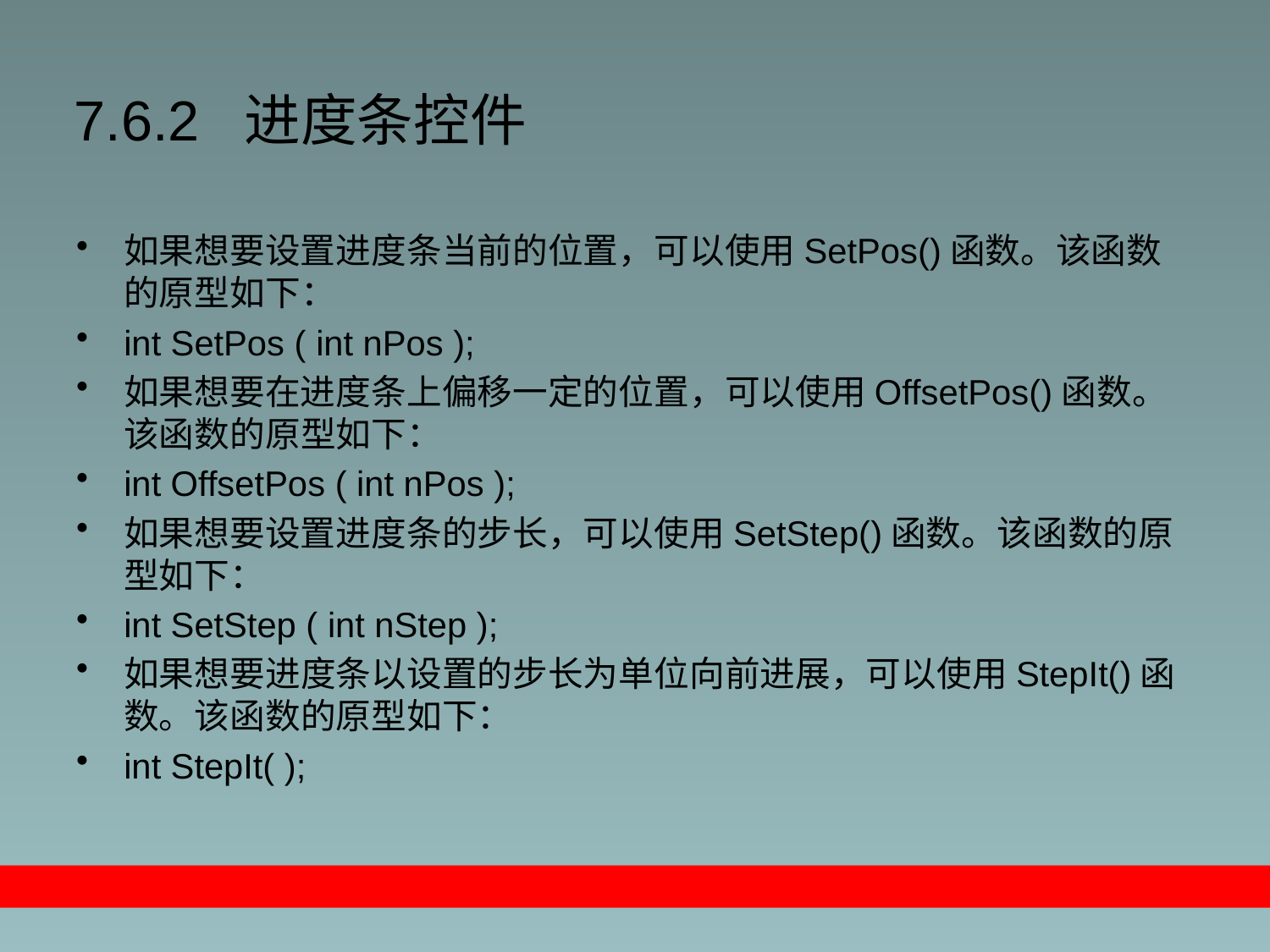

# 7.6.2  进度条控件
如果想要设置进度条当前的位置，可以使用SetPos()函数。该函数的原型如下：
int SetPos ( int nPos );
如果想要在进度条上偏移一定的位置，可以使用OffsetPos()函数。该函数的原型如下：
int OffsetPos ( int nPos );
如果想要设置进度条的步长，可以使用SetStep()函数。该函数的原型如下：
int SetStep ( int nStep );
如果想要进度条以设置的步长为单位向前进展，可以使用StepIt()函数。该函数的原型如下：
int StepIt( );